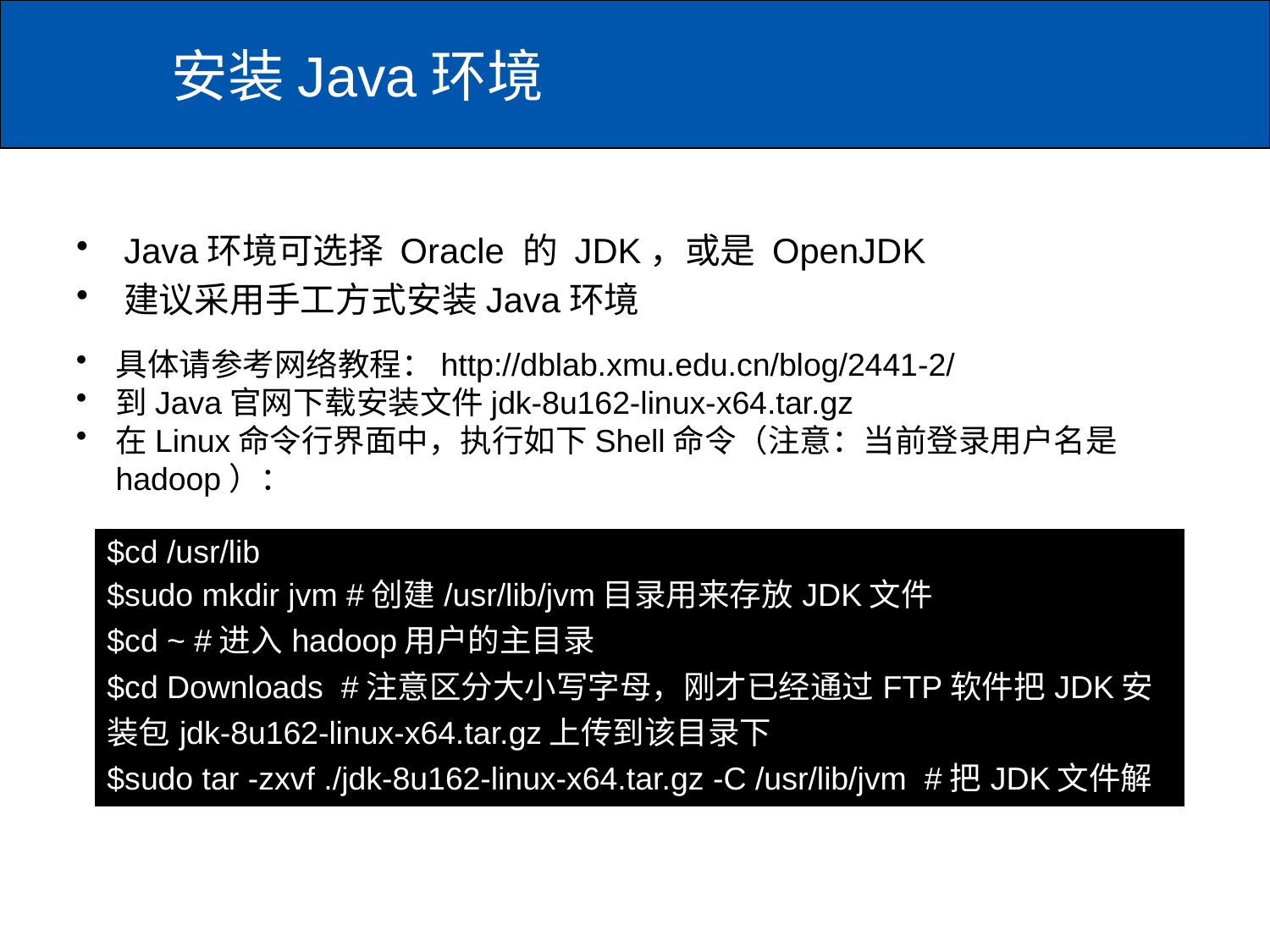

# 安装Java环境
Java环境可选择 Oracle 的 JDK，或是 OpenJDK
建议采用手工方式安装Java环境
具体请参考网络教程：http://dblab.xmu.edu.cn/blog/2441-2/
到Java官网下载安装文件jdk-8u162-linux-x64.tar.gz
在Linux命令行界面中，执行如下Shell命令（注意：当前登录用户名是hadoop）：
| $cd /usr/lib $sudo mkdir jvm #创建/usr/lib/jvm目录用来存放JDK文件 $cd ~ #进入hadoop用户的主目录 $cd Downloads #注意区分大小写字母，刚才已经通过FTP软件把JDK安装包jdk-8u162-linux-x64.tar.gz上传到该目录下 $sudo tar -zxvf ./jdk-8u162-linux-x64.tar.gz -C /usr/lib/jvm #把JDK文件解压到/usr/lib/jvm目录下 |
| --- |